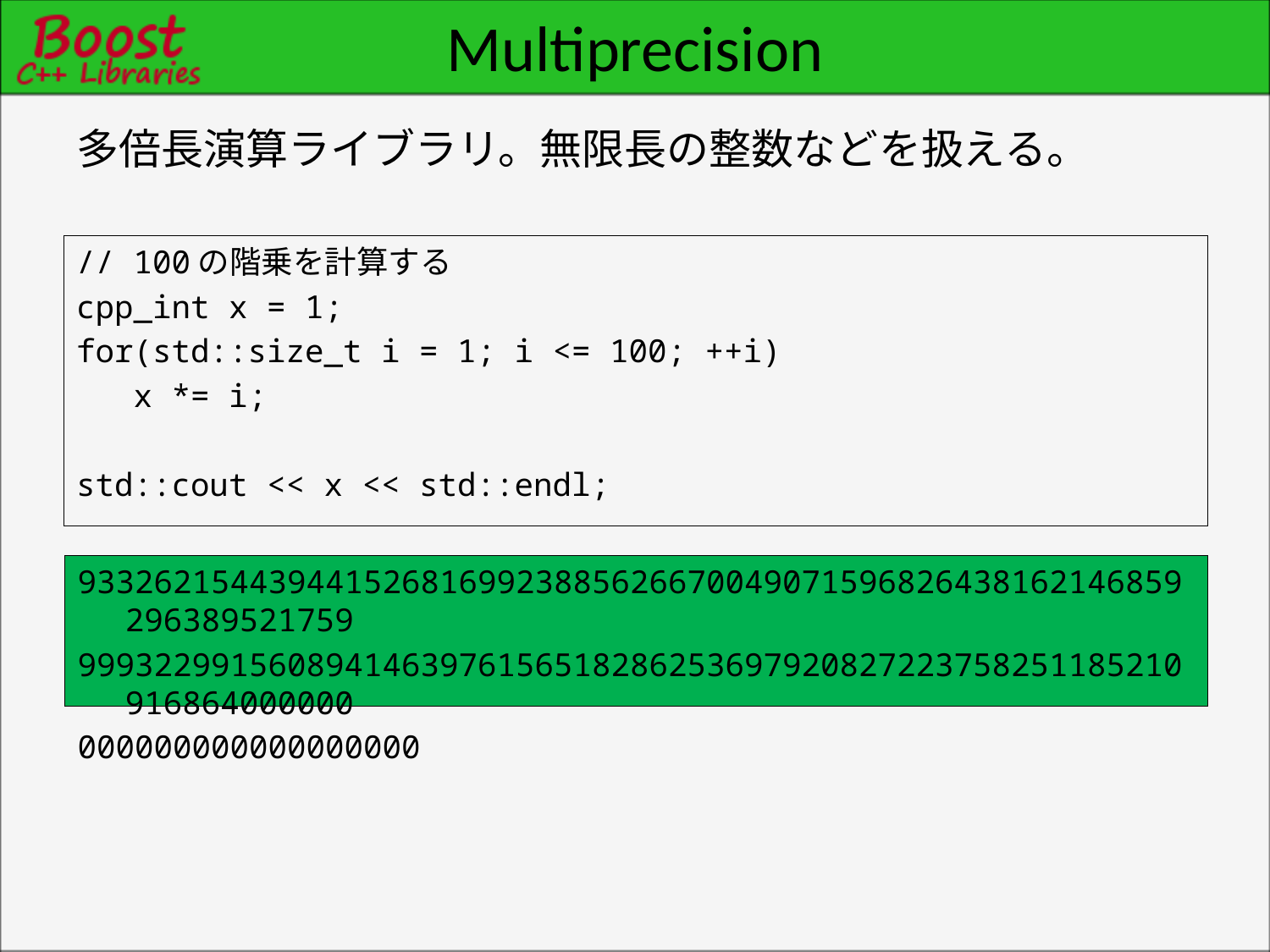

# Multiprecision
多倍長演算ライブラリ。無限長の整数などを扱える。
// 100の階乗を計算する
cpp_int x = 1;
for(std::size_t i = 1; i <= 100; ++i)
   x *= i;

std::cout << x << std::endl;
9332621544394415268169923885626670049071596826438162146859296389521759
9993229915608941463976156518286253697920827223758251185210916864000000
000000000000000000